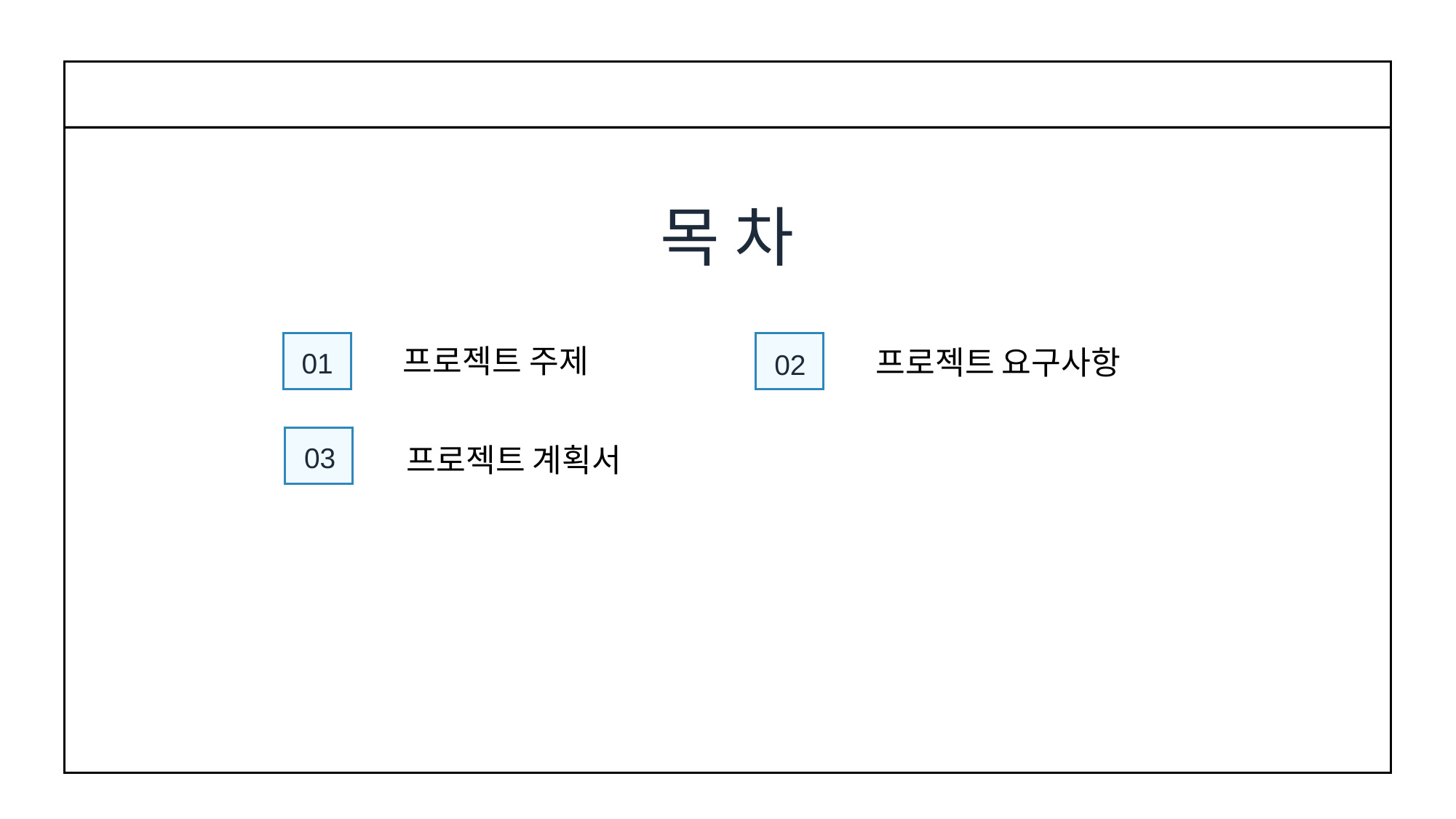

목 차

프로젝트 주제
프로젝트 요구사항
01
02

03
프로젝트 계획서